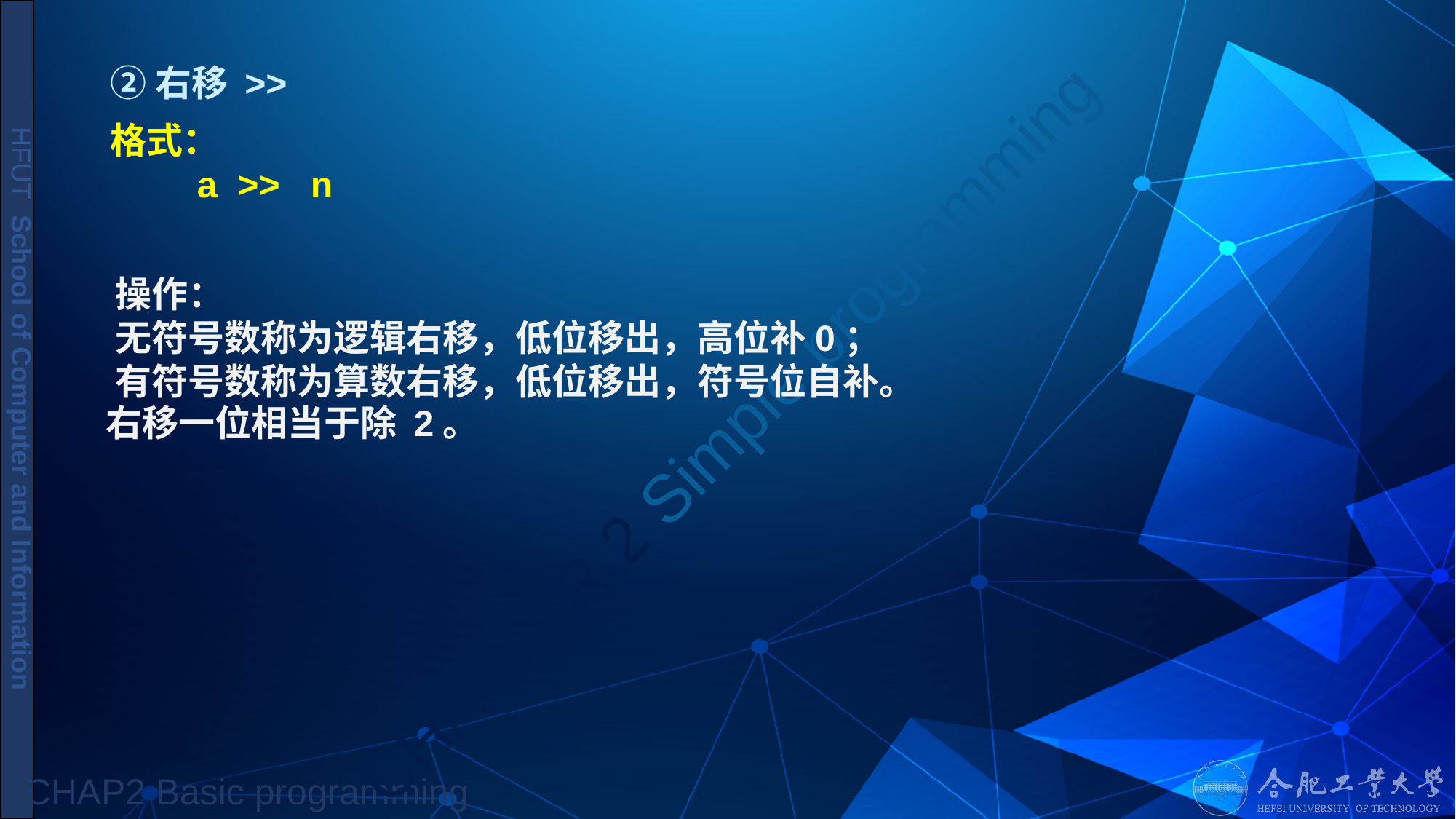

# ②右移 >>
       格式：
               a  >>   n

        操作：
        无符号数称为逻辑右移，低位移出，高位补0；
        有符号数称为算数右移，低位移出，符号位自补。
        右移一位相当于除 2。